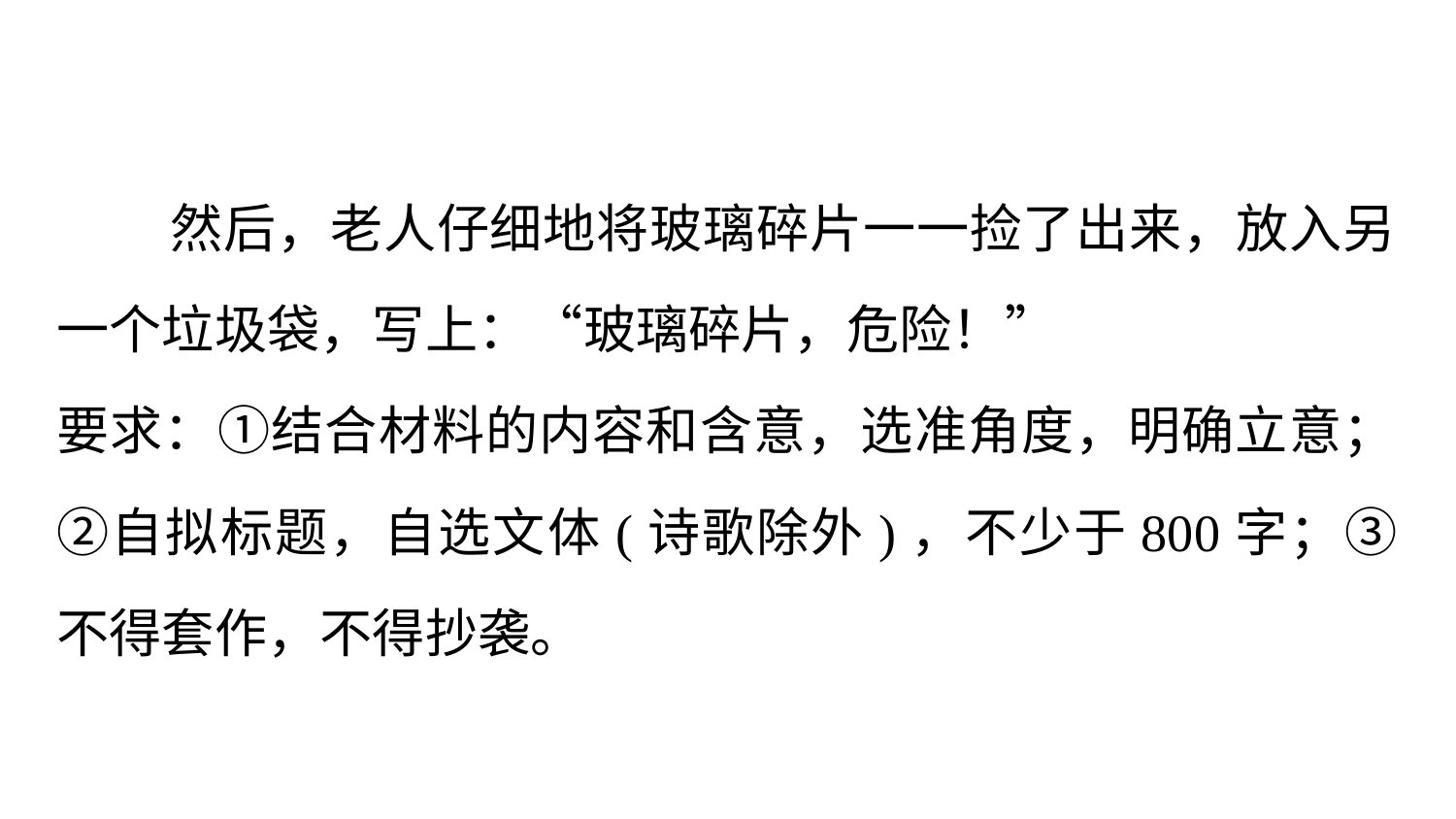

然后，老人仔细地将玻璃碎片一一捡了出来，放入另一个垃圾袋，写上：“玻璃碎片，危险！”
要求：①结合材料的内容和含意，选准角度，明确立意；②自拟标题，自选文体(诗歌除外)，不少于800字；③不得套作，不得抄袭。